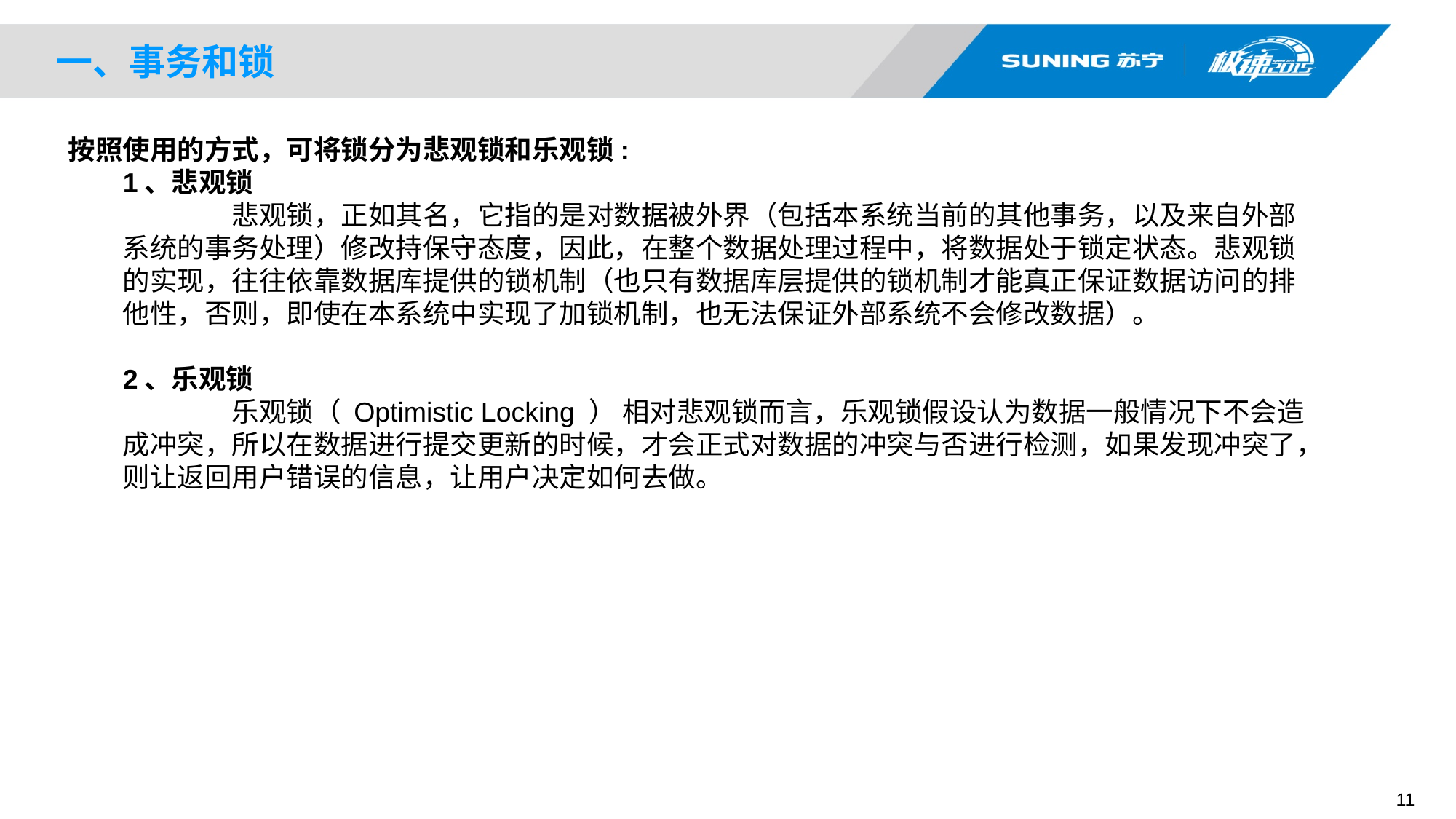

# 一、事务和锁
按照使用的方式，可将锁分为悲观锁和乐观锁:
1、悲观锁
	悲观锁，正如其名，它指的是对数据被外界（包括本系统当前的其他事务，以及来自外部系统的事务处理）修改持保守态度，因此，在整个数据处理过程中，将数据处于锁定状态。悲观锁的实现，往往依靠数据库提供的锁机制（也只有数据库层提供的锁机制才能真正保证数据访问的排他性，否则，即使在本系统中实现了加锁机制，也无法保证外部系统不会修改数据）。

2、乐观锁
	乐观锁（ Optimistic Locking ） 相对悲观锁而言，乐观锁假设认为数据一般情况下不会造成冲突，所以在数据进行提交更新的时候，才会正式对数据的冲突与否进行检测，如果发现冲突了，则让返回用户错误的信息，让用户决定如何去做。